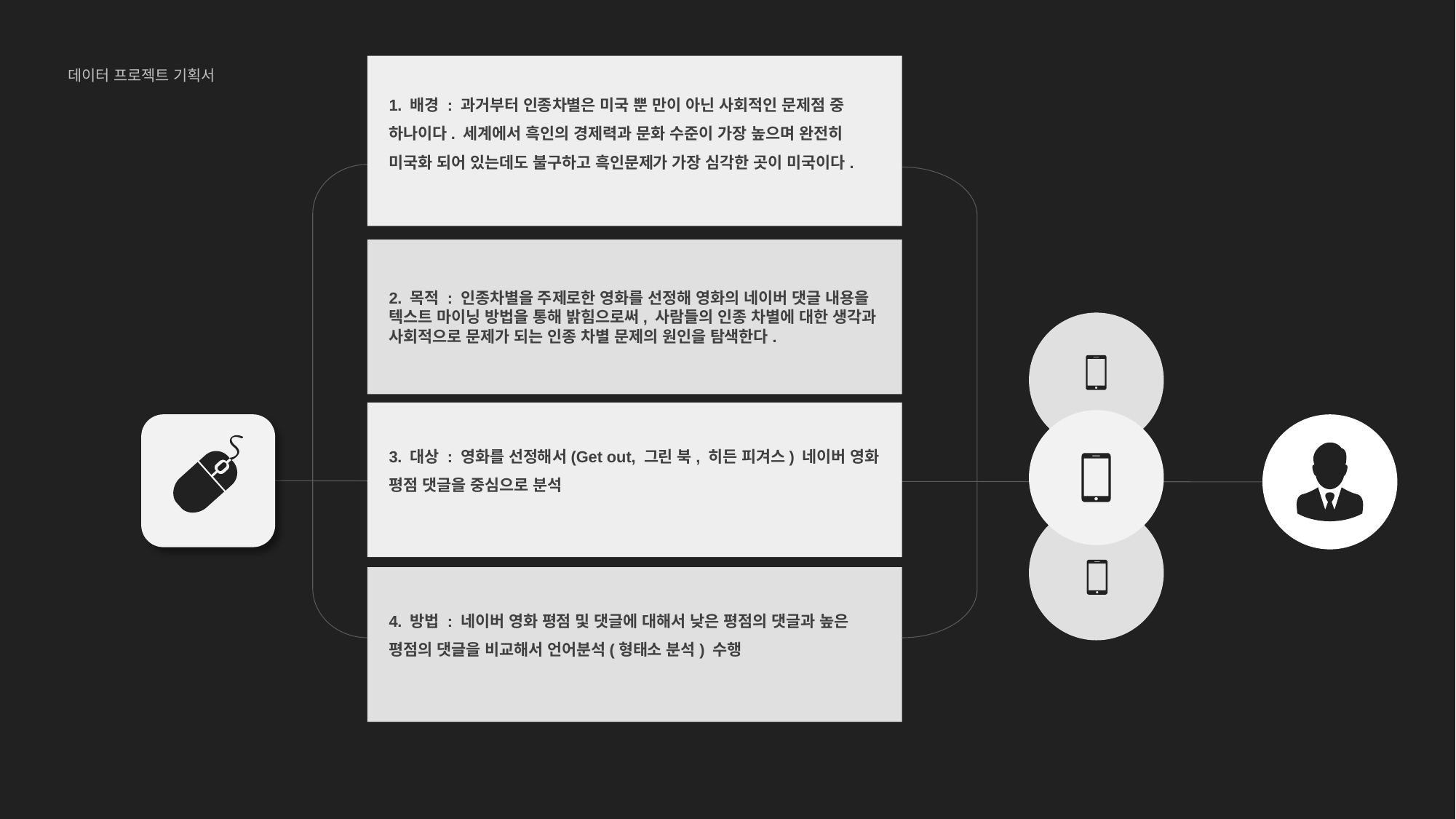

데이터 프로젝트 기획서
1. 배경 : 과거부터 인종차별은 미국 뿐 만이 아닌 사회적인 문제점 중 하나이다. 세계에서 흑인의 경제력과 문화 수준이 가장 높으며 완전히 미국화 되어 있는데도 불구하고 흑인문제가 가장 심각한 곳이 미국이다.

2. 목적 : 인종차별을 주제로한 영화를 선정해 영화의 네이버 댓글 내용을 텍스트 마이닝 방법을 통해 밝힘으로써, 사람들의 인종 차별에 대한 생각과 사회적으로 문제가 되는 인종 차별 문제의 원인을 탐색한다.

3. 대상 : 영화를 선정해서(Get out, 그린 북, 히든 피겨스) 네이버 영화 평점 댓글을 중심으로 분석

4. 방법 : 네이버 영화 평점 및 댓글에 대해서 낮은 평점의 댓글과 높은 평점의 댓글을 비교해서 언어분석(형태소 분석) 수행